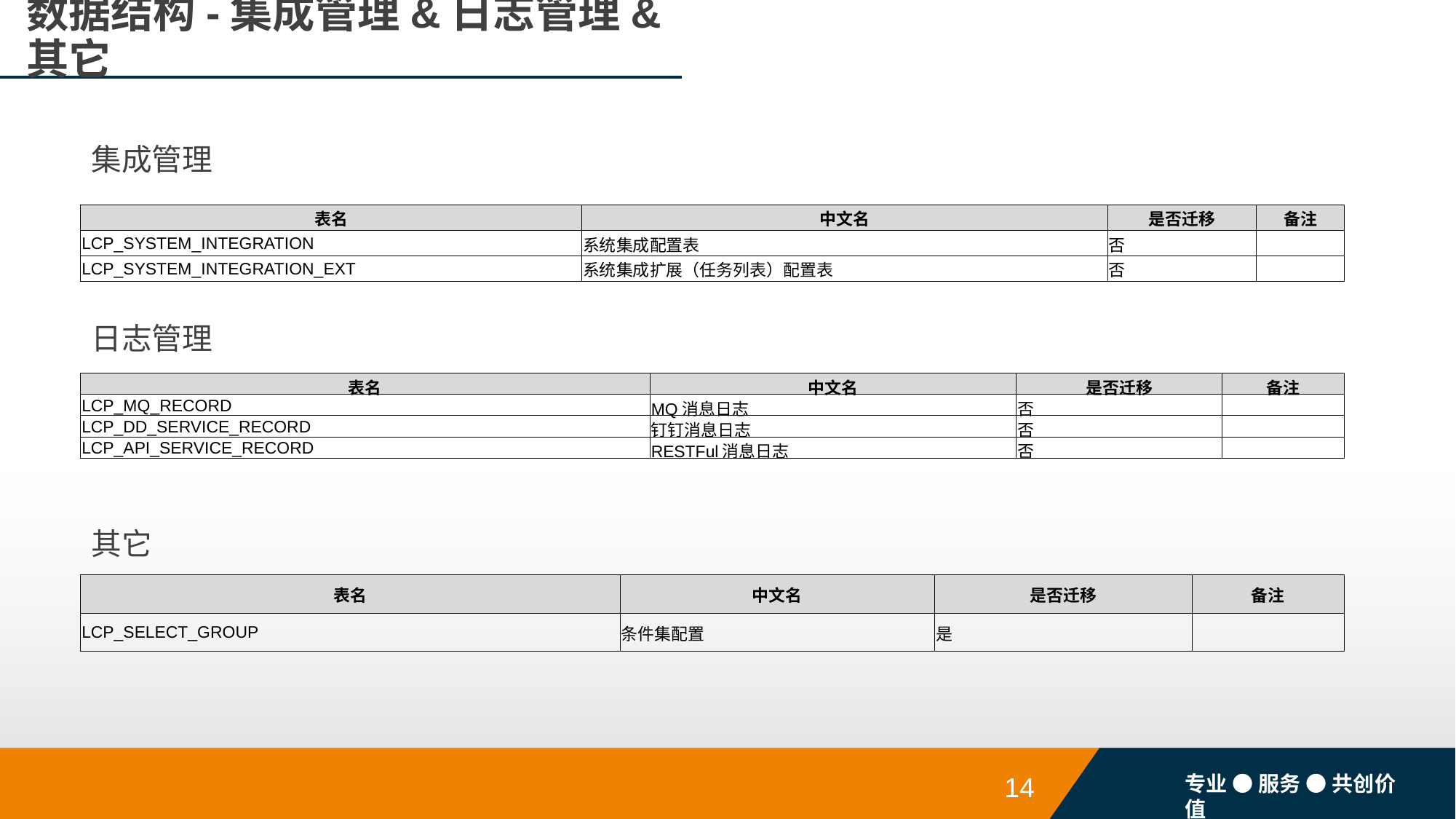

# 数据结构-集成管理&日志管理&其它
集成管理
| 表名 | 中文名 | 是否迁移 | 备注 |
| --- | --- | --- | --- |
| LCP\_SYSTEM\_INTEGRATION | 系统集成配置表 | 否 |  |
| LCP\_SYSTEM\_INTEGRATION\_EXT | 系统集成扩展（任务列表）配置表 | 否 |  |
日志管理
| 表名 | 中文名 | 是否迁移 | 备注 |
| --- | --- | --- | --- |
| LCP\_MQ\_RECORD | MQ消息日志 | 否 |  |
| LCP\_DD\_SERVICE\_RECORD | 钉钉消息日志 | 否 |  |
| LCP\_API\_SERVICE\_RECORD | RESTFul消息日志 | 否 |  |
其它
| 表名 | 中文名 | 是否迁移 | 备注 |
| --- | --- | --- | --- |
| LCP\_SELECT\_GROUP | 条件集配置 | 是 |  |